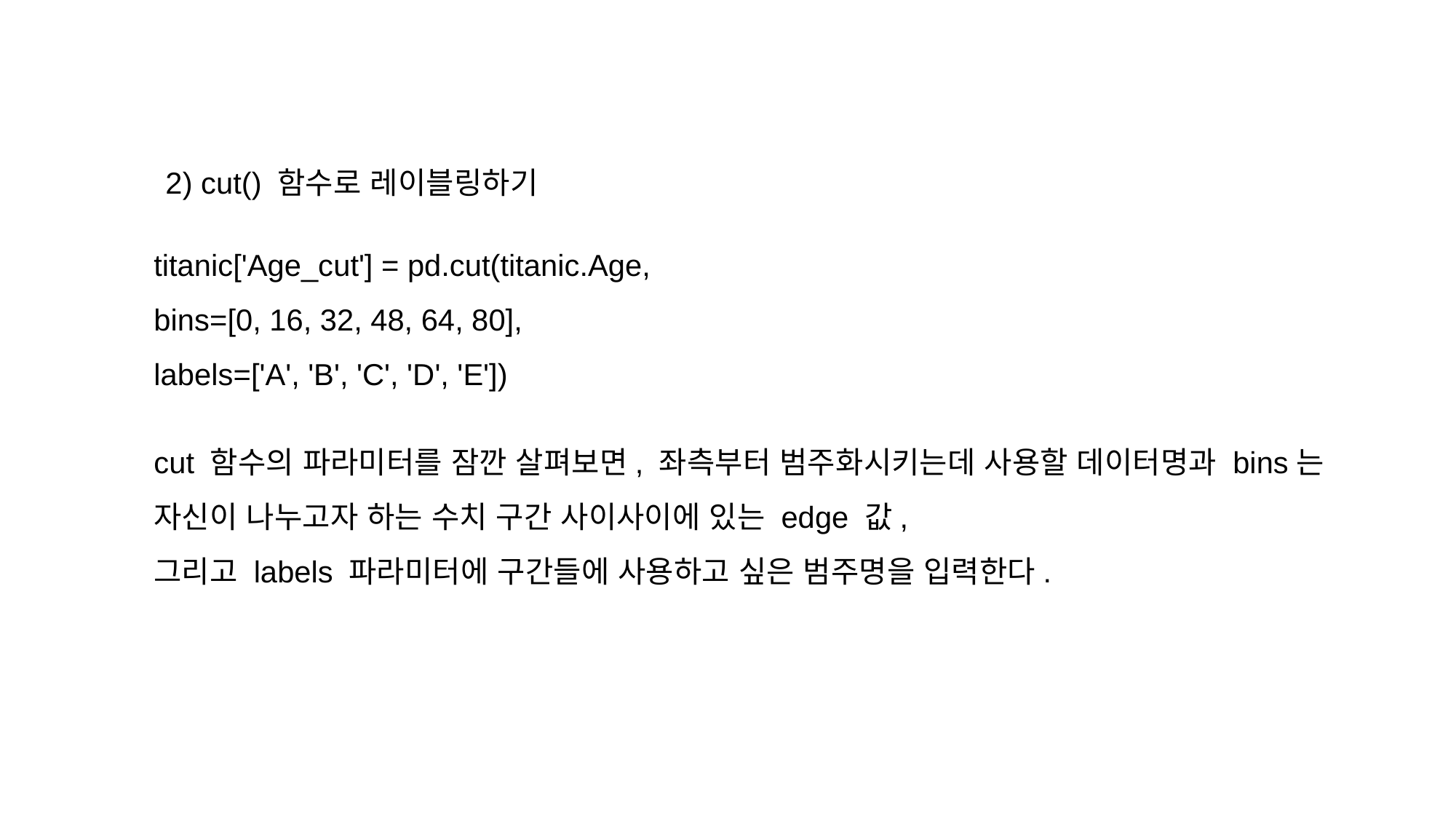

2) cut() 함수로 레이블링하기
titanic['Age_cut'] = pd.cut(titanic.Age,
bins=[0, 16, 32, 48, 64, 80],
labels=['A', 'B', 'C', 'D', 'E'])
cut 함수의 파라미터를 잠깐 살펴보면, 좌측부터 범주화시키는데 사용할 데이터명과 bins는 자신이 나누고자 하는 수치 구간 사이사이에 있는 edge 값,
그리고 labels 파라미터에 구간들에 사용하고 싶은 범주명을 입력한다.